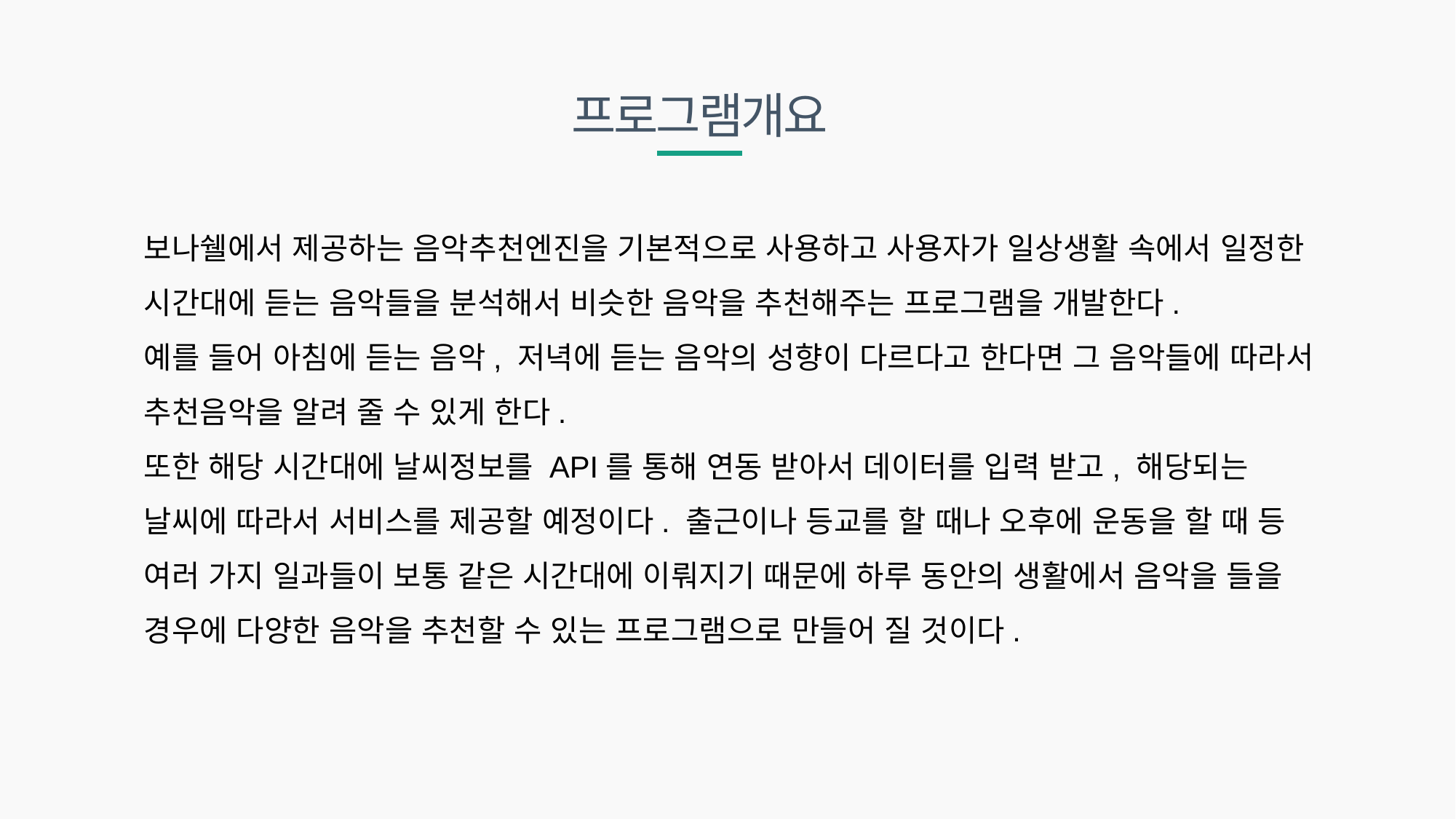

프로그램개요
보나쉘에서 제공하는 음악추천엔진을 기본적으로 사용하고 사용자가 일상생활 속에서 일정한 시간대에 듣는 음악들을 분석해서 비슷한 음악을 추천해주는 프로그램을 개발한다.
예를 들어 아침에 듣는 음악, 저녁에 듣는 음악의 성향이 다르다고 한다면 그 음악들에 따라서 추천음악을 알려 줄 수 있게 한다.
또한 해당 시간대에 날씨정보를 API를 통해 연동 받아서 데이터를 입력 받고, 해당되는 날씨에 따라서 서비스를 제공할 예정이다. 출근이나 등교를 할 때나 오후에 운동을 할 때 등 여러 가지 일과들이 보통 같은 시간대에 이뤄지기 때문에 하루 동안의 생활에서 음악을 들을 경우에 다양한 음악을 추천할 수 있는 프로그램으로 만들어 질 것이다.